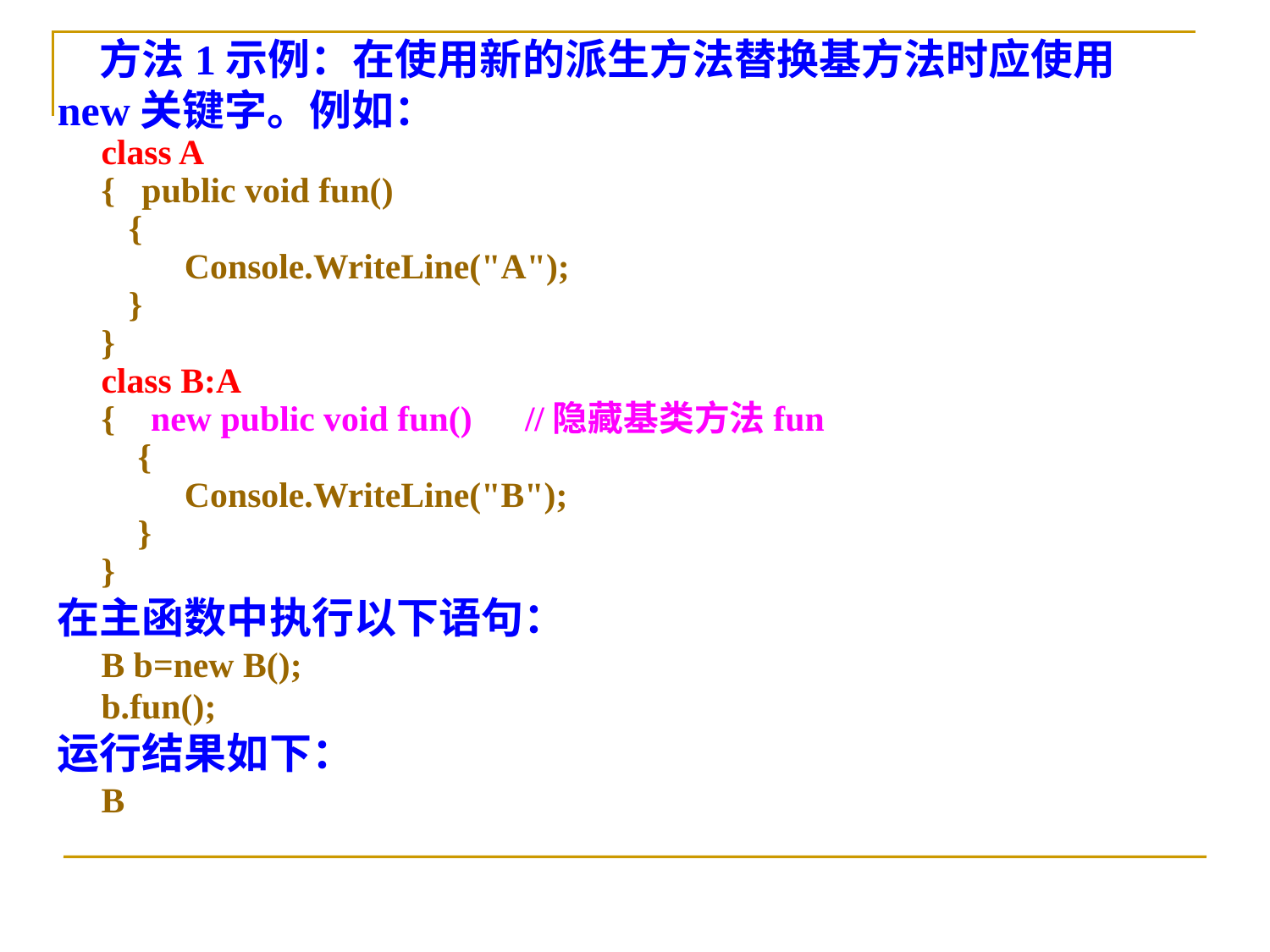

方法1示例：在使用新的派生方法替换基方法时应使用new关键字。例如：
　class A
　{   public void fun()
        {
     	Console.WriteLine("A");
        }
　}
　class B:A
　{    new public void fun()　//隐藏基类方法fun
         {
     	Console.WriteLine("B");
         }
　}
在主函数中执行以下语句：
　B b=new B();
　b.fun();
运行结果如下：
　B